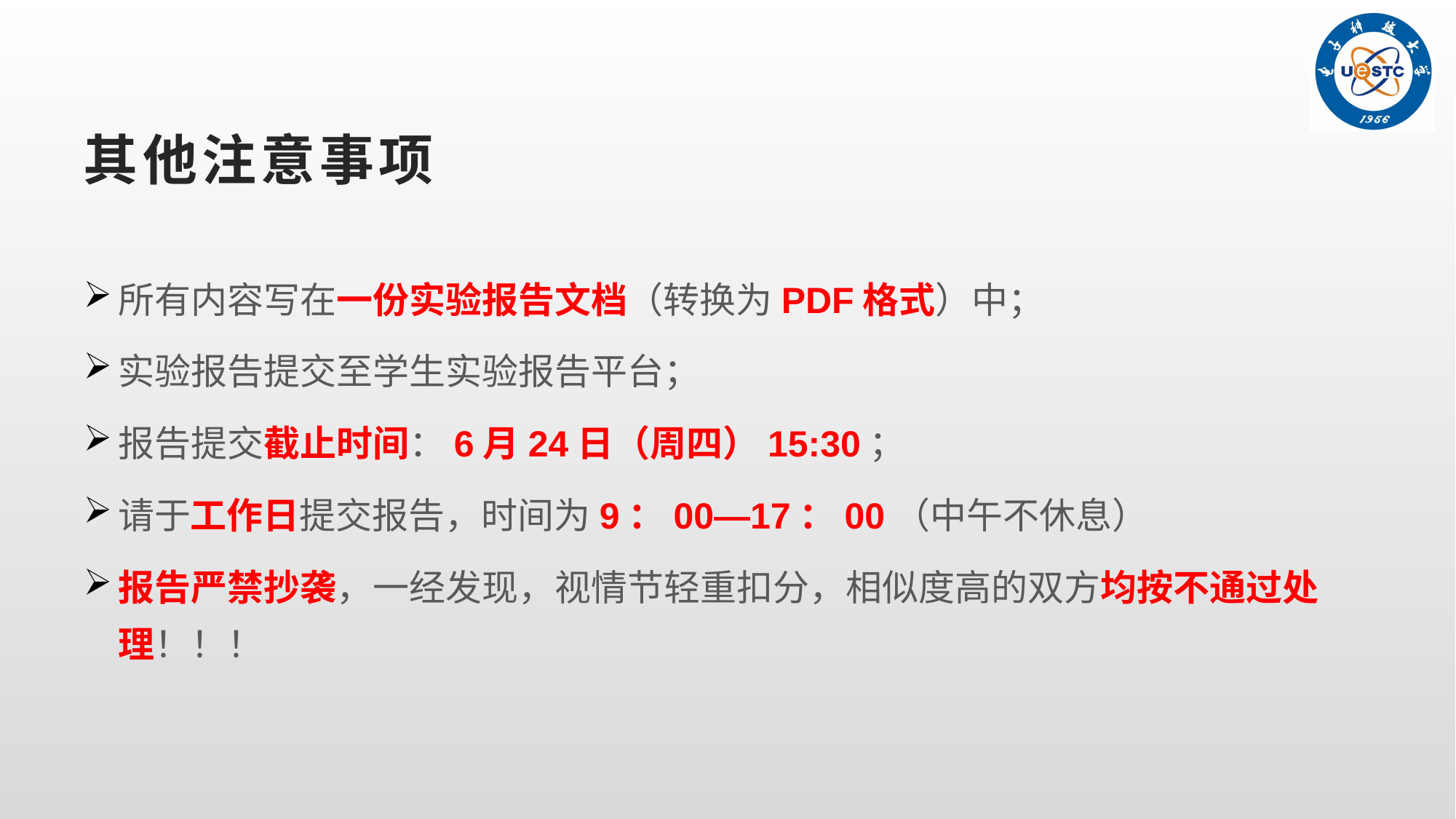

# 其他注意事项
所有内容写在一份实验报告文档（转换为PDF格式）中；
实验报告提交至学生实验报告平台；
报告提交截止时间：6月24日（周四）15:30；
请于工作日提交报告，时间为9：00—17：00（中午不休息）
报告严禁抄袭，一经发现，视情节轻重扣分，相似度高的双方均按不通过处理！！！